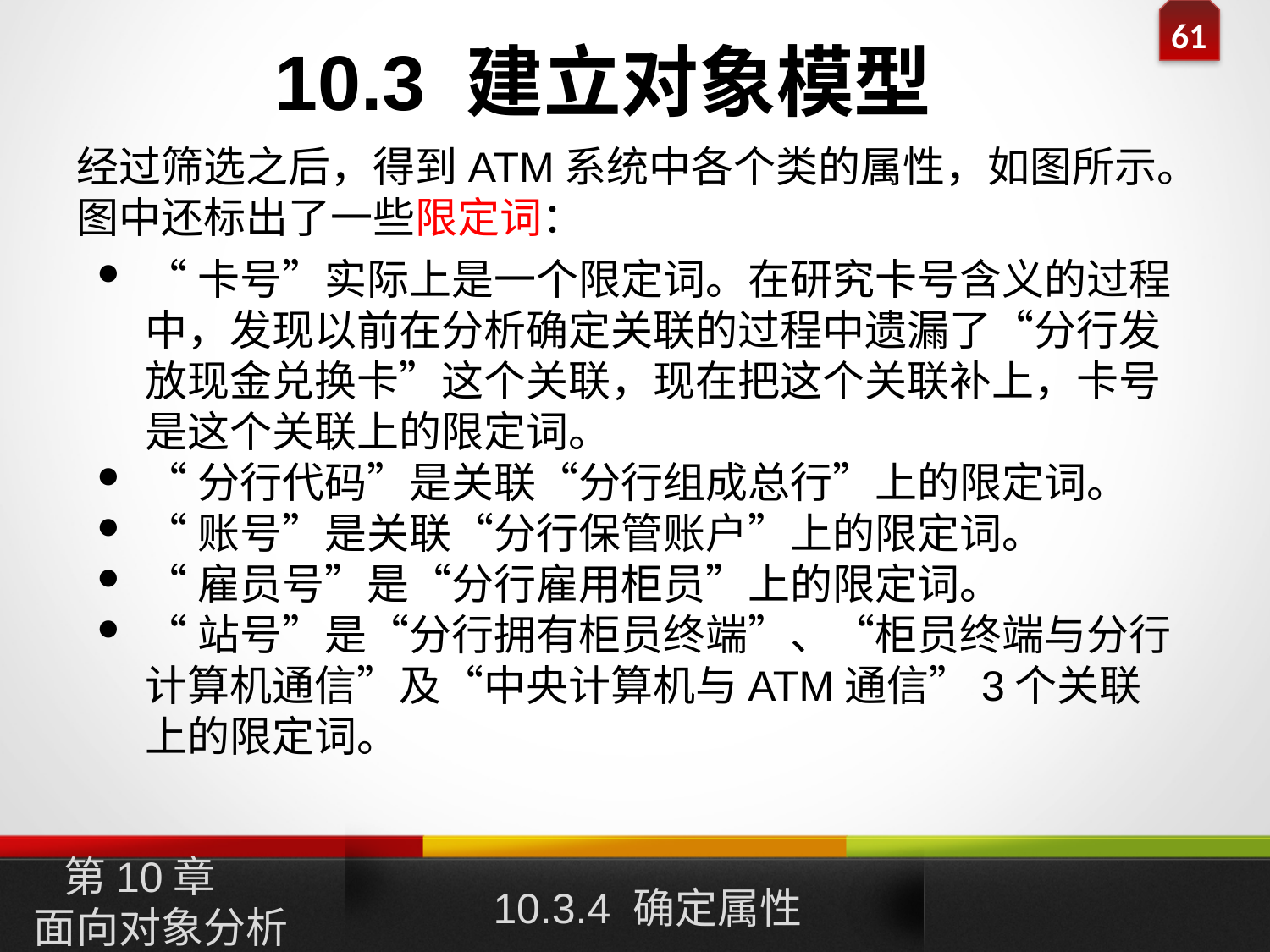

10.3 建立对象模型
经过筛选之后，得到ATM系统中各个类的属性，如图所示。图中还标出了一些限定词：
“卡号”实际上是一个限定词。在研究卡号含义的过程中，发现以前在分析确定关联的过程中遗漏了“分行发放现金兑换卡”这个关联，现在把这个关联补上，卡号是这个关联上的限定词。
“分行代码”是关联“分行组成总行”上的限定词。
“账号”是关联“分行保管账户”上的限定词。
“雇员号”是“分行雇用柜员”上的限定词。
“站号”是“分行拥有柜员终端”、“柜员终端与分行计算机通信”及“中央计算机与ATM通信”3个关联上的限定词。
10.3.4 确定属性